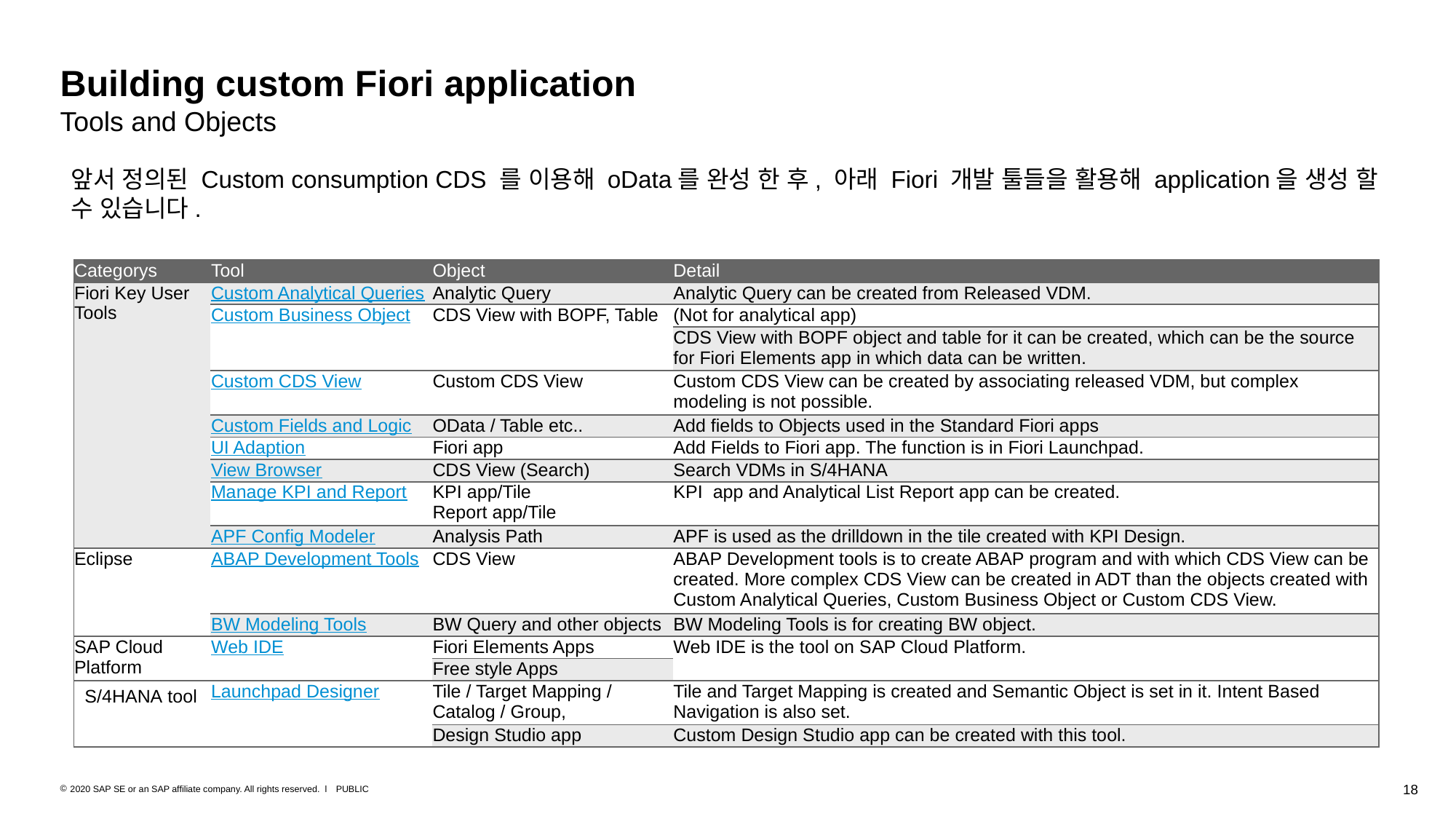

# Building custom Fiori application Tools and Objects
앞서 정의된 Custom consumption CDS 를 이용해 oData를 완성 한 후, 아래 Fiori 개발 툴들을 활용해 application을 생성 할 수 있습니다.
| Categorys | Tool | Object | Detail |
| --- | --- | --- | --- |
| Fiori Key User Tools | Custom Analytical Queries | Analytic Query | Analytic Query can be created from Released VDM. |
|  | Custom Business Object | CDS View with BOPF, Table | (Not for analytical app) |
|  |  |  | CDS View with BOPF object and table for it can be created, which can be the source for Fiori Elements app in which data can be written. |
|  | Custom CDS View | Custom CDS View | Custom CDS View can be created by associating released VDM, but complex modeling is not possible. |
|  | Custom Fields and Logic | OData / Table etc.. | Add fields to Objects used in the Standard Fiori apps |
|  | UI Adaption | Fiori app | Add Fields to Fiori app. The function is in Fiori Launchpad. |
|  | View Browser | CDS View (Search) | Search VDMs in S/4HANA |
|  | Manage KPI and Report | KPI app/Tile Report app/Tile | KPI app and Analytical List Report app can be created. |
|  | APF Config Modeler | Analysis Path | APF is used as the drilldown in the tile created with KPI Design. |
| Eclipse | ABAP Development Tools | CDS View | ABAP Development tools is to create ABAP program and with which CDS View can be created. More complex CDS View can be created in ADT than the objects created with Custom Analytical Queries, Custom Business Object or Custom CDS View. |
|  | BW Modeling Tools | BW Query and other objects | BW Modeling Tools is for creating BW object. |
| SAP Cloud Platform | Web IDE | Fiori Elements Apps | Web IDE is the tool on SAP Cloud Platform. |
|  |  | Free style Apps |  |
| S/4HANA tool | Launchpad Designer | Tile / Target Mapping / Catalog / Group, | Tile and Target Mapping is created and Semantic Object is set in it. Intent Based Navigation is also set. |
|  |  | Design Studio app | Custom Design Studio app can be created with this tool. |